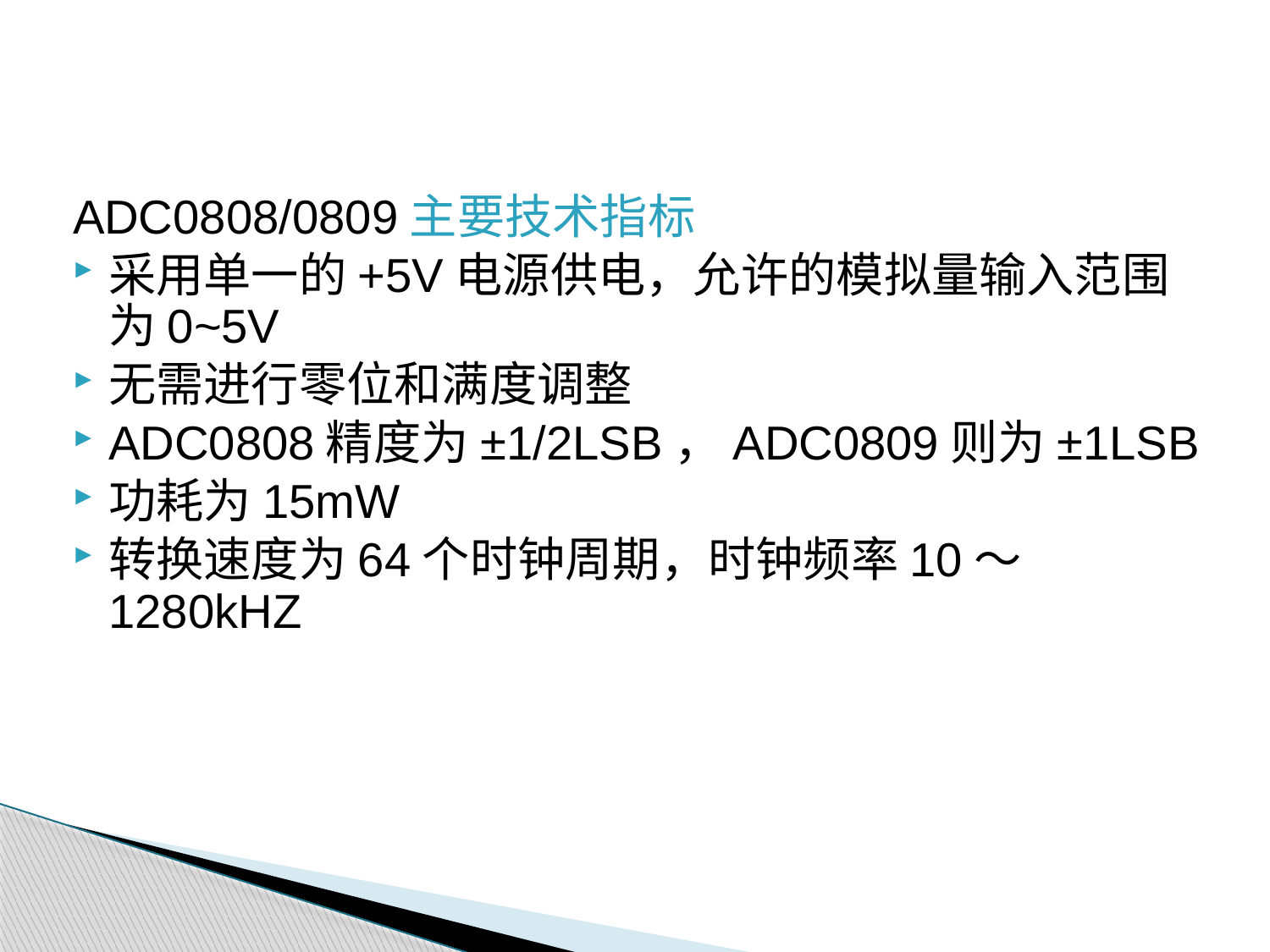

ADC0808/0809主要技术指标
采用单一的+5V电源供电，允许的模拟量输入范围为0~5V
无需进行零位和满度调整
ADC0808精度为±1/2LSB，ADC0809则为±1LSB
功耗为15mW
转换速度为64个时钟周期，时钟频率10～1280kHZ